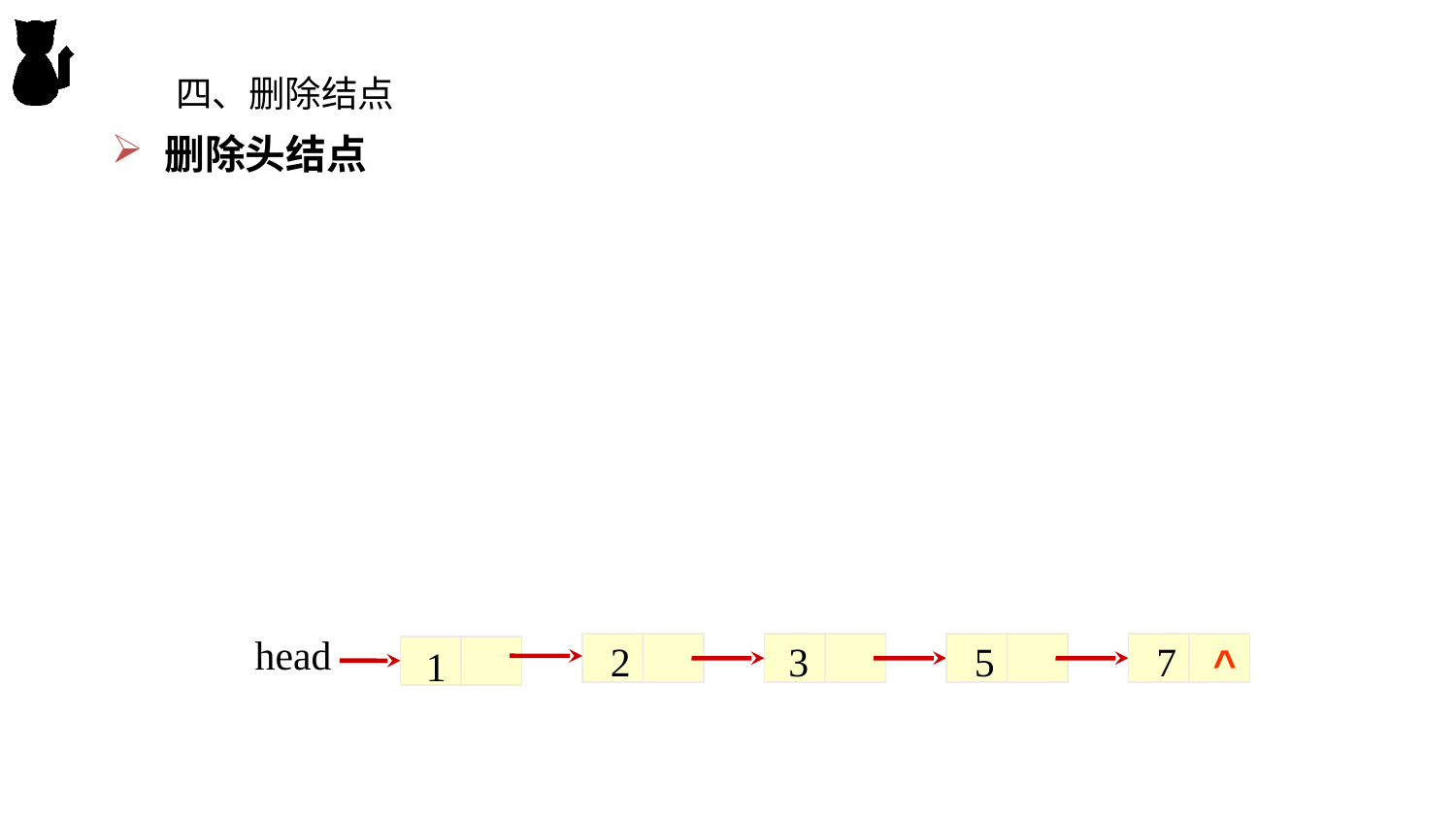

四、删除结点

 删除头结点
head
2

3
5
7

^
1